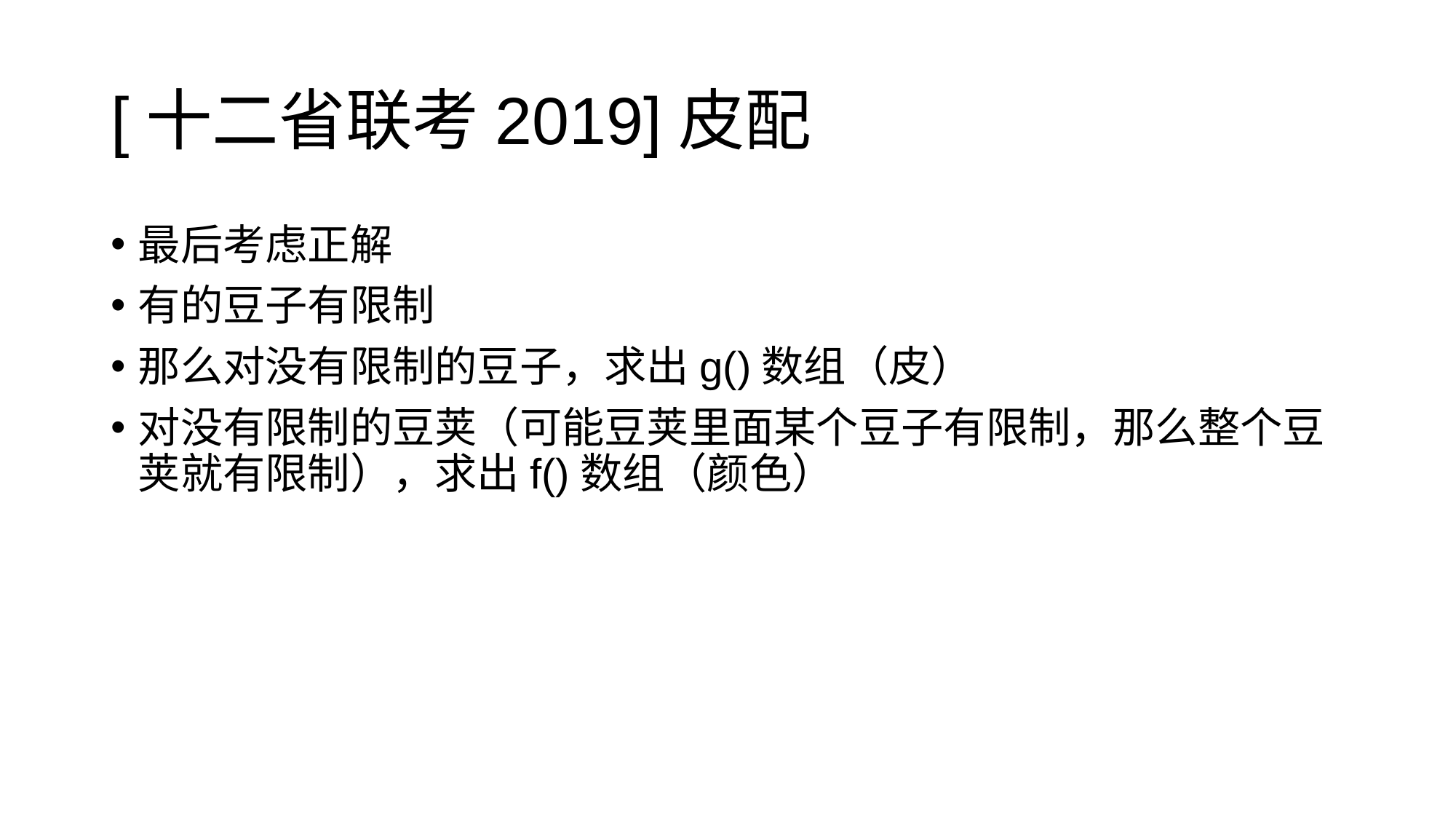

# [十二省联考2019]皮配
最后考虑正解
有的豆子有限制
那么对没有限制的豆子，求出g()数组（皮）
对没有限制的豆荚（可能豆荚里面某个豆子有限制，那么整个豆荚就有限制），求出f()数组（颜色）